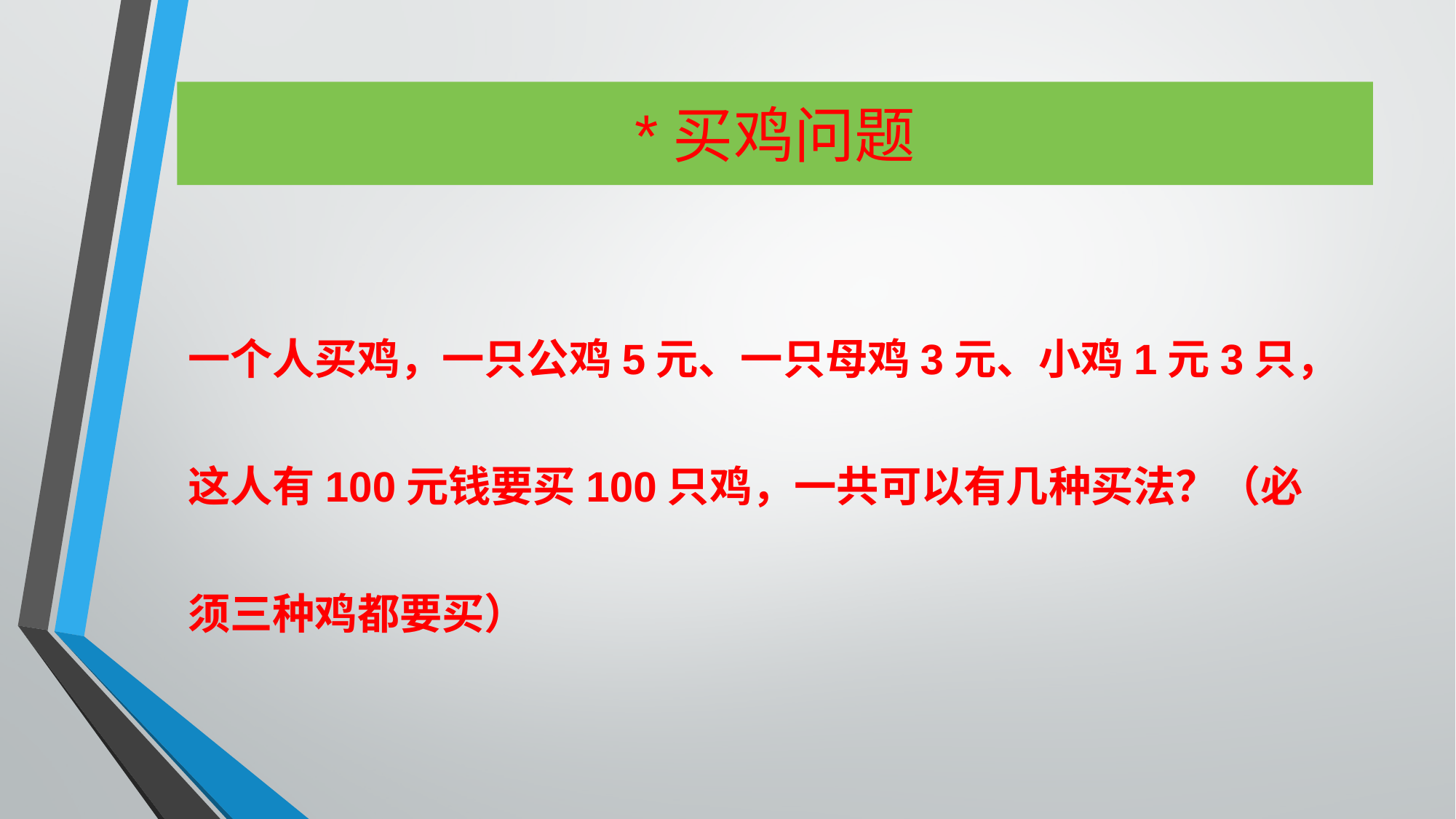

# *买鸡问题
一个人买鸡，一只公鸡5元、一只母鸡3元、小鸡1元3只，这人有100元钱要买100只鸡，一共可以有几种买法？（必须三种鸡都要买）